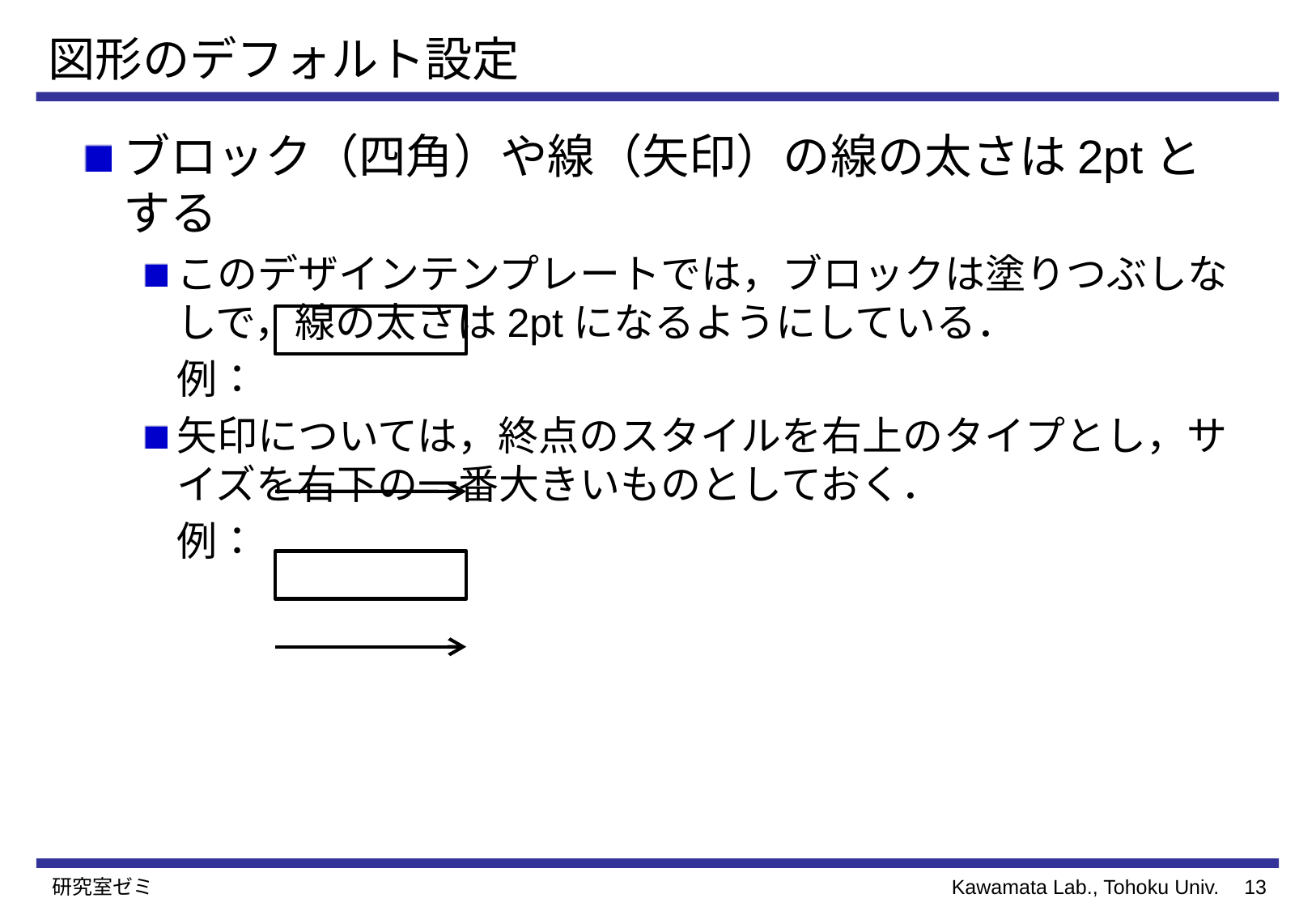

# 図形のデフォルト設定
ブロック（四角）や線（矢印）の線の太さは2ptとする
このデザインテンプレートでは，ブロックは塗りつぶしなしで，線の太さは2ptになるようにしている．
	例：
矢印については，終点のスタイルを右上のタイプとし，サイズを右下の一番大きいものとしておく．
	例：

研究室ゼミ
13